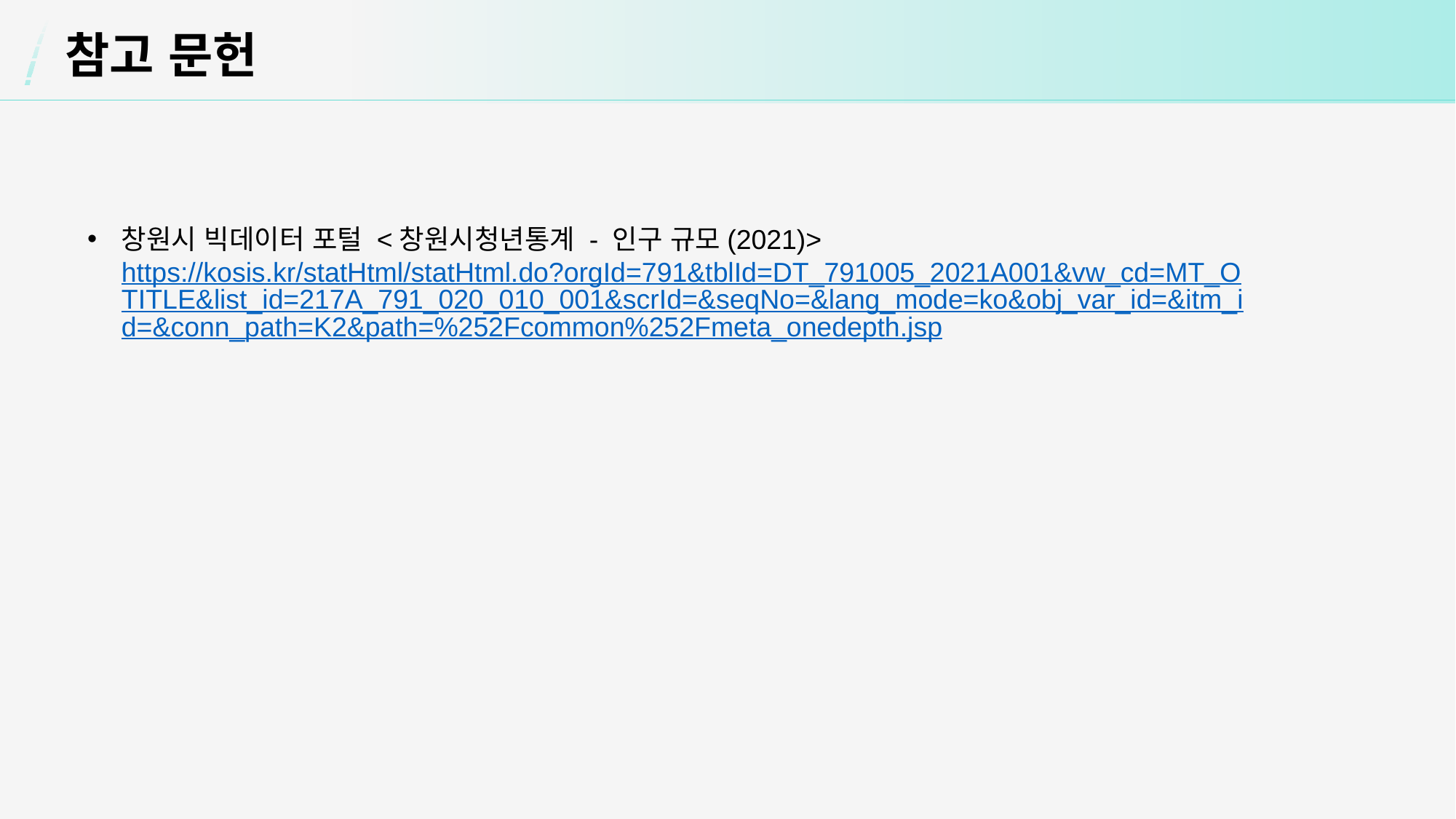

참고 문헌

창원시 빅데이터 포털 <창원시청년통계 - 인구 규모(2021)> https://kosis.kr/statHtml/statHtml.do?orgId=791&tblId=DT_791005_2021A001&vw_cd=MT_OTITLE&list_id=217A_791_020_010_001&scrId=&seqNo=&lang_mode=ko&obj_var_id=&itm_id=&conn_path=K2&path=%252Fcommon%252Fmeta_onedepth.jsp